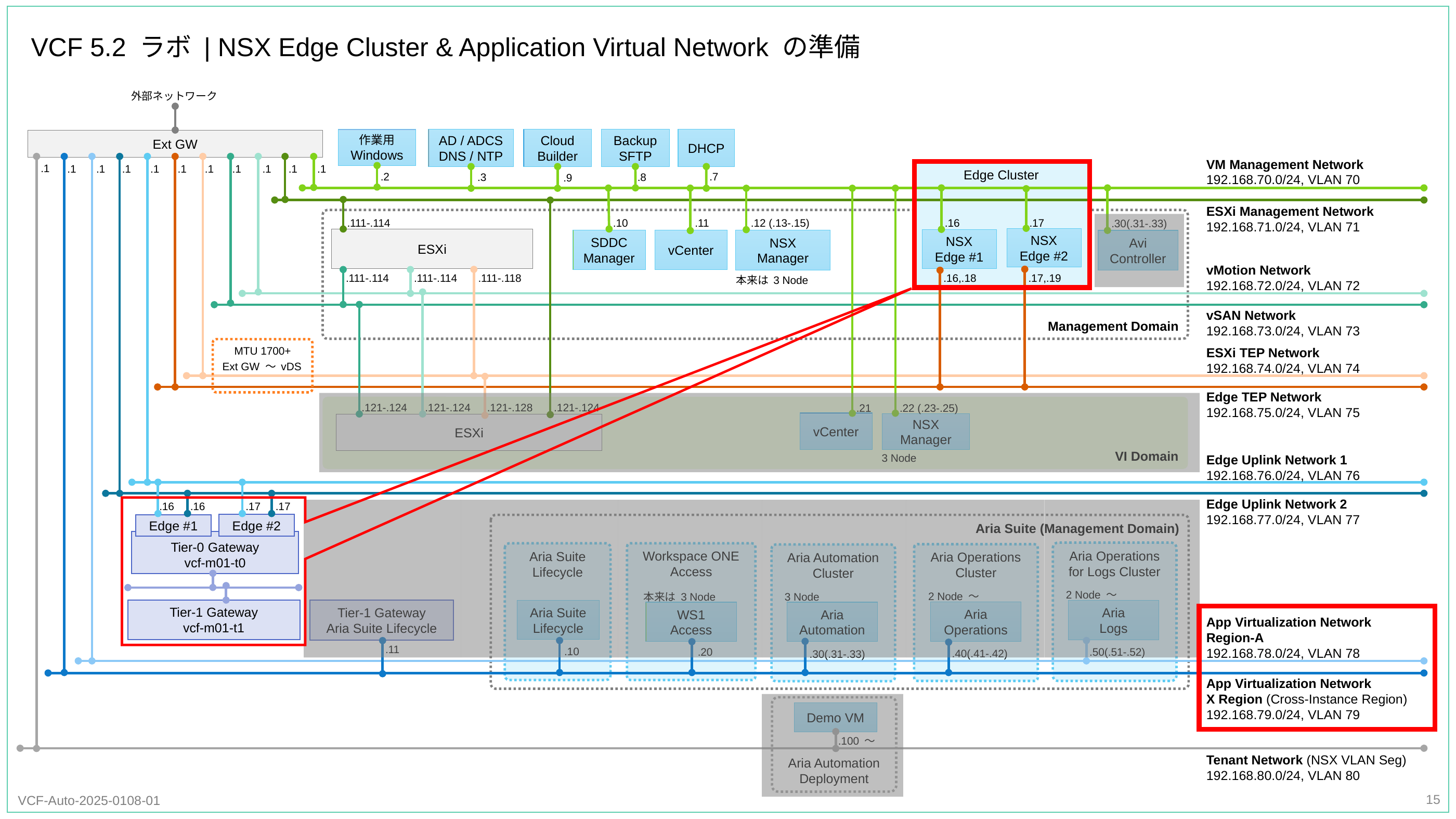

# VCF 5.2 ラボ | NSX Edge Cluster & Application Virtual Network の準備

15